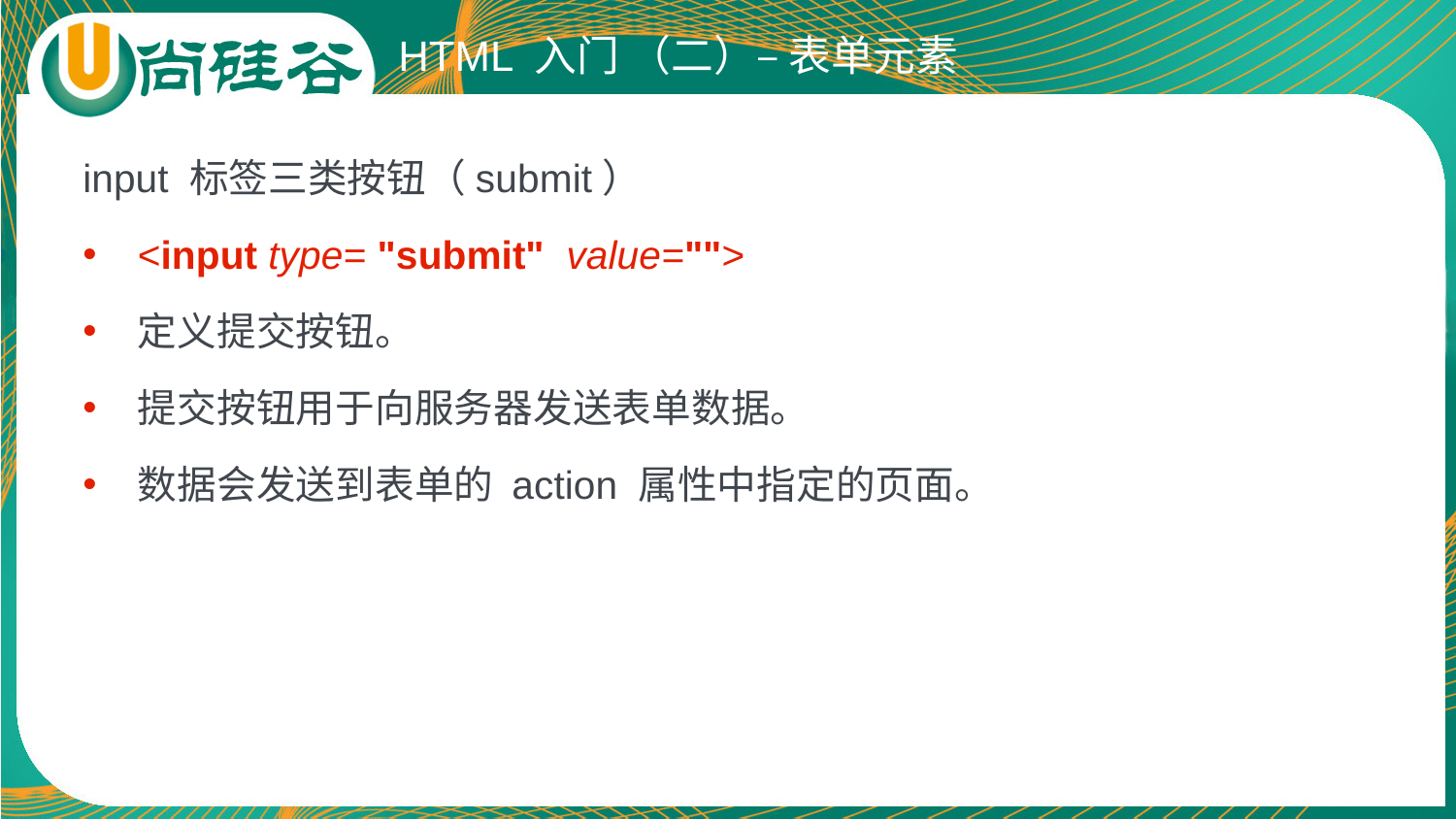

# HTML 入门 （二）– 表单元素
input 标签三类按钮（submit）
<input type= "submit"  value="">
定义提交按钮。
提交按钮用于向服务器发送表单数据。
数据会发送到表单的 action 属性中指定的页面。